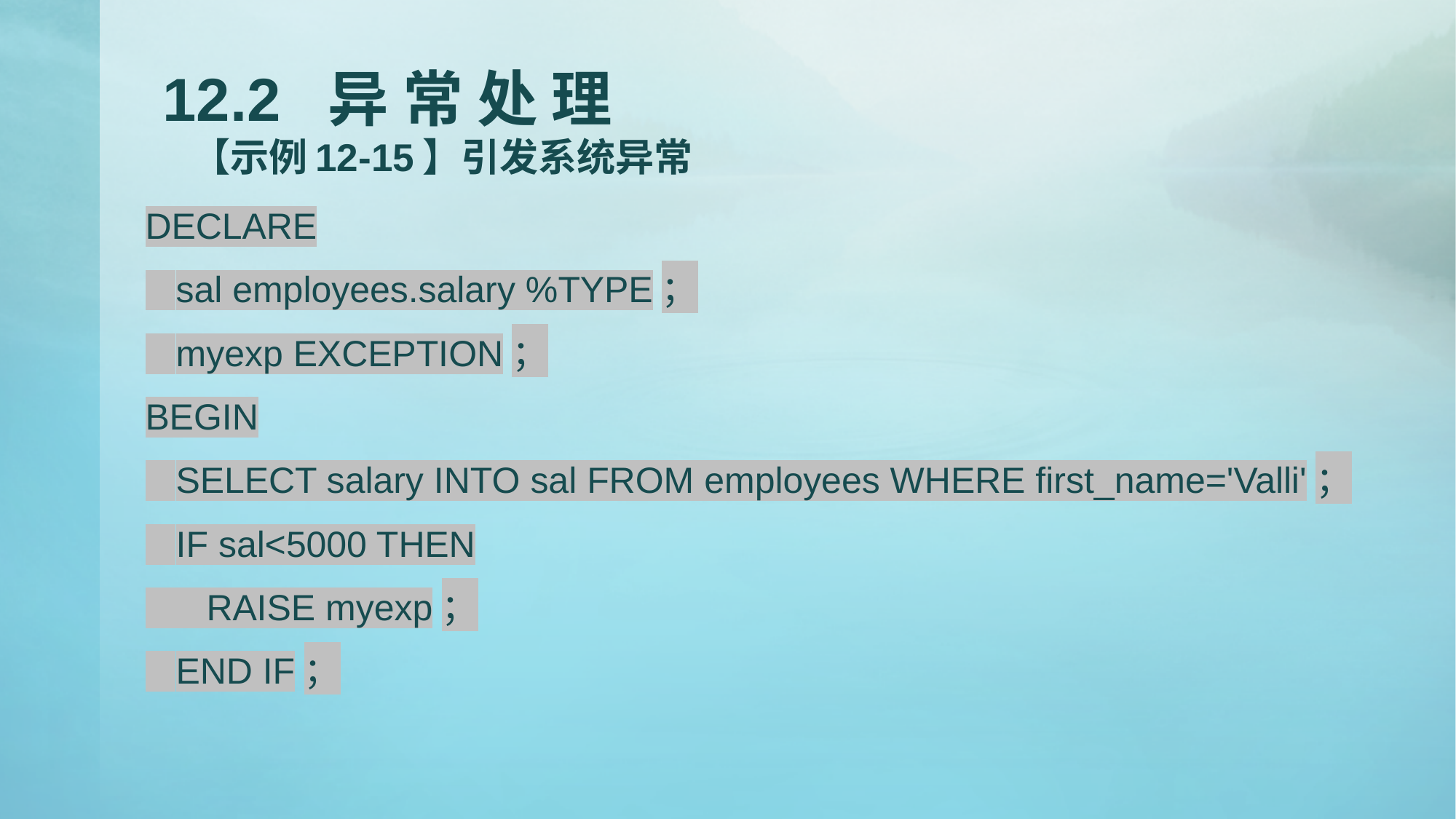

# 12.2  异 常 处 理 【示例12-15】引发系统异常
DECLARE
   sal employees.salary %TYPE；
   myexp EXCEPTION；
BEGIN
   SELECT salary INTO sal FROM employees WHERE first_name='Valli'；
   IF sal<5000 THEN
      RAISE myexp；
   END IF；